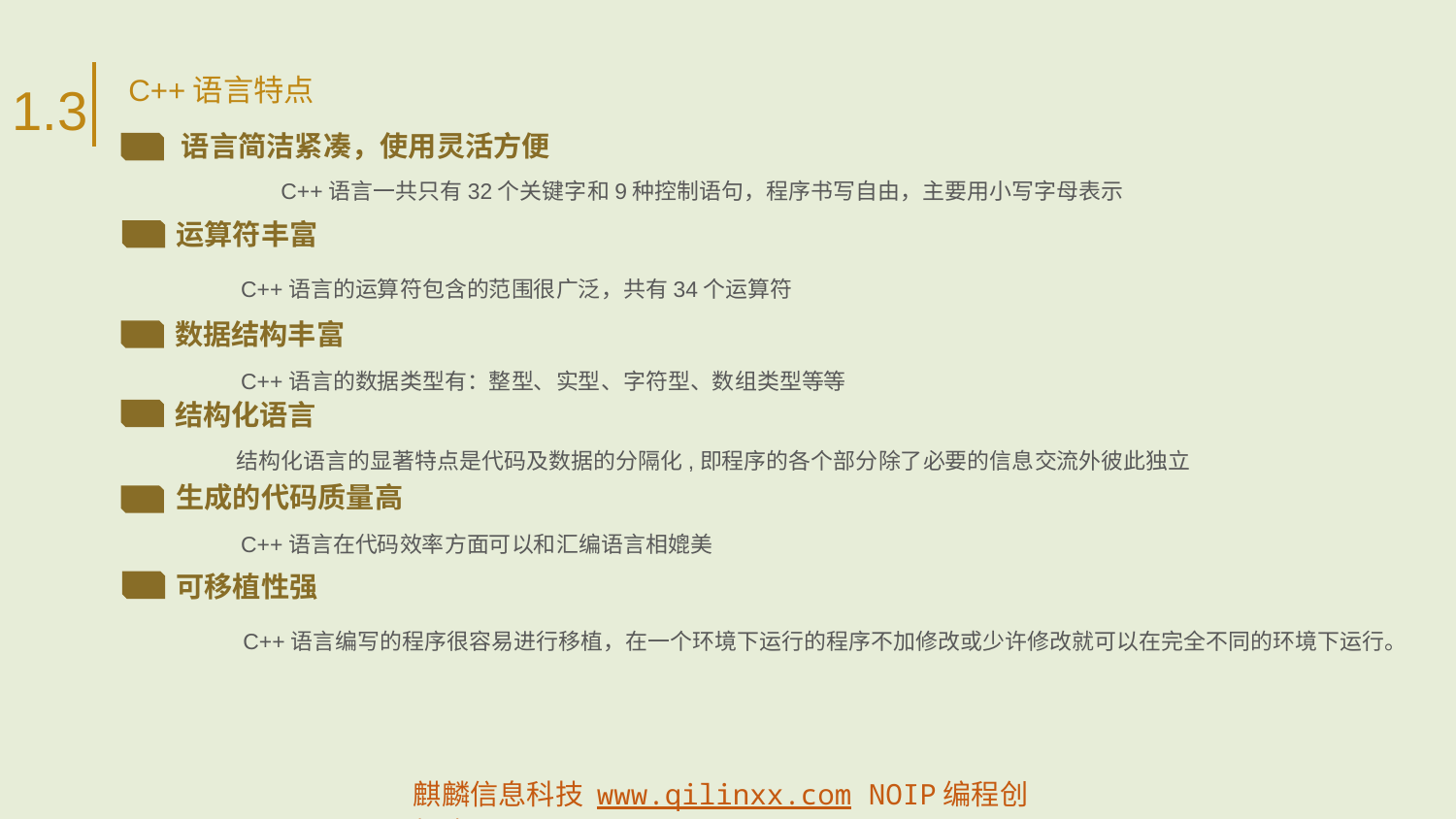

C++语言特点
      语言简洁紧凑，使用灵活方便

	C++语言一共只有32个关键字和9种控制语句，程序书写自由，主要用小写字母表示
1.3

### Chart

| Category |
|---|
运算符丰富

        C++语言的运算符包含的范围很广泛，共有34个运算符
数据结构丰富

        C++语言的数据类型有：整型、实型、字符型、数组类型等等
结构化语言

        结构化语言的显著特点是代码及数据的分隔化,即程序的各个部分除了必要的信息交流外彼此独立
生成的代码质量高

        C++语言在代码效率方面可以和汇编语言相媲美
可移植性强

       C++语言编写的程序很容易进行移植，在一个环境下运行的程序不加修改或少许修改就可以在完全不同的环境下运行。
麒麟信息科技 www.qilinxx.com NOIP编程创新班